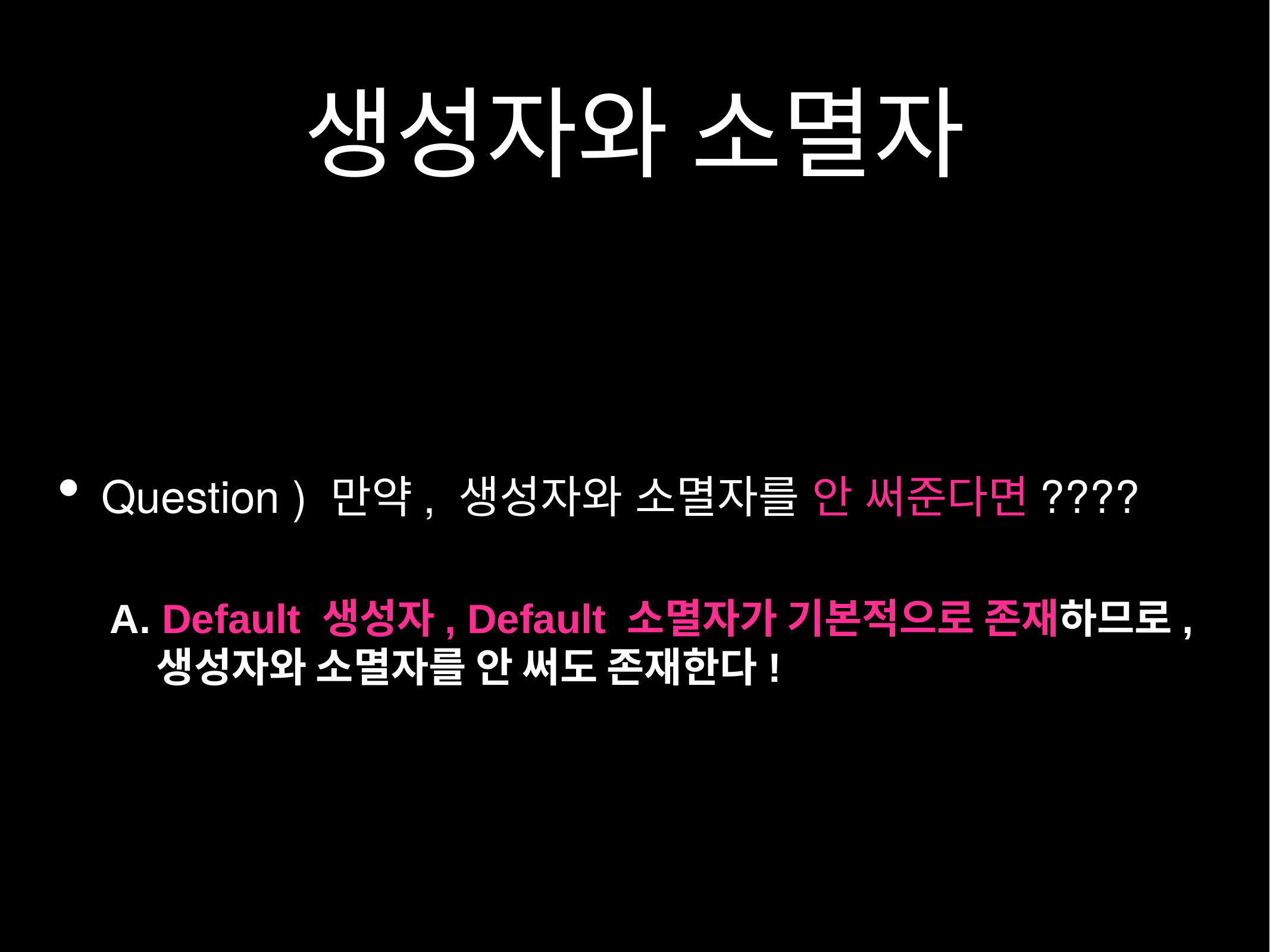

# 생성자와 소멸자
Question ) 만약, 생성자와 소멸자를 안 써준다면????
A. Default 생성자, Default 소멸자가 기본적으로 존재하므로,
    생성자와 소멸자를 안 써도 존재한다!